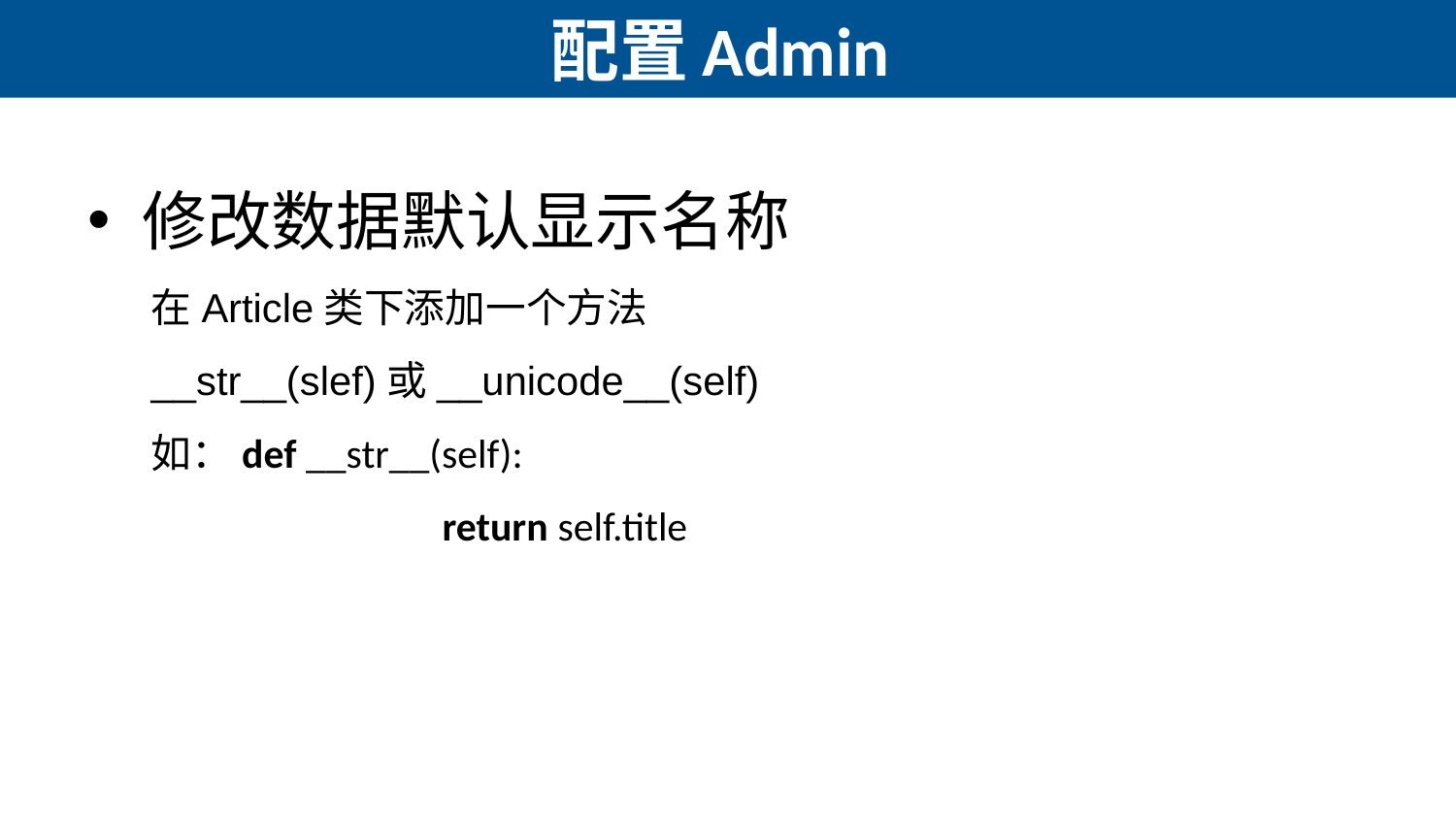

# 配置Admin
修改数据默认显示名称
在Article类下添加一个方法
__str__(slef)或__unicode__(self)
如：def __str__(self):
    		return self.title